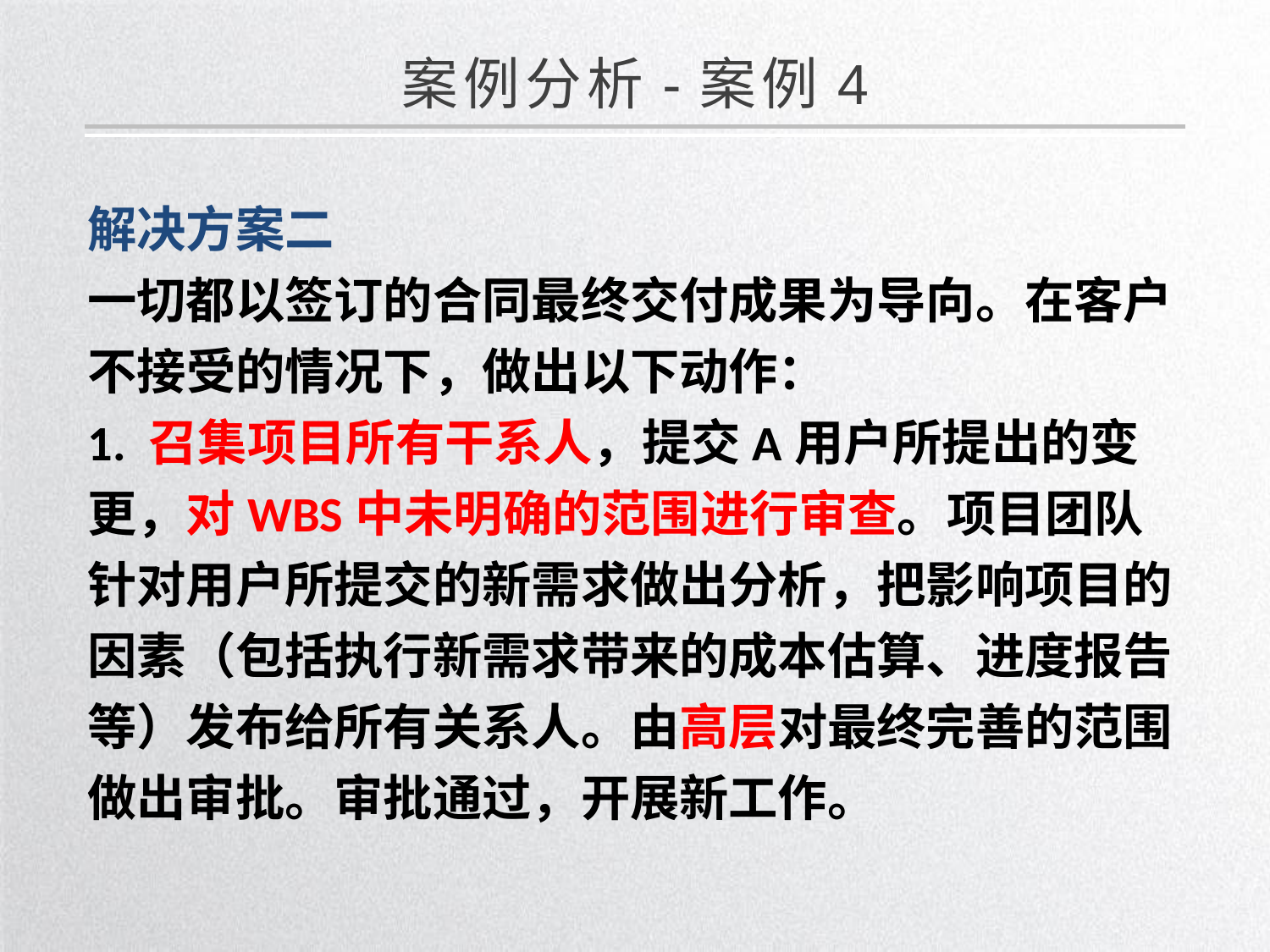

案例分析-案例4
解决方案二
一切都以签订的合同最终交付成果为导向。在客户不接受的情况下，做出以下动作：
1. 召集项目所有干系人，提交A用户所提出的变更，对WBS中未明确的范围进行审查。项目团队针对用户所提交的新需求做出分析，把影响项目的因素（包括执行新需求带来的成本估算、进度报告等）发布给所有关系人。由高层对最终完善的范围做出审批。审批通过，开展新工作。